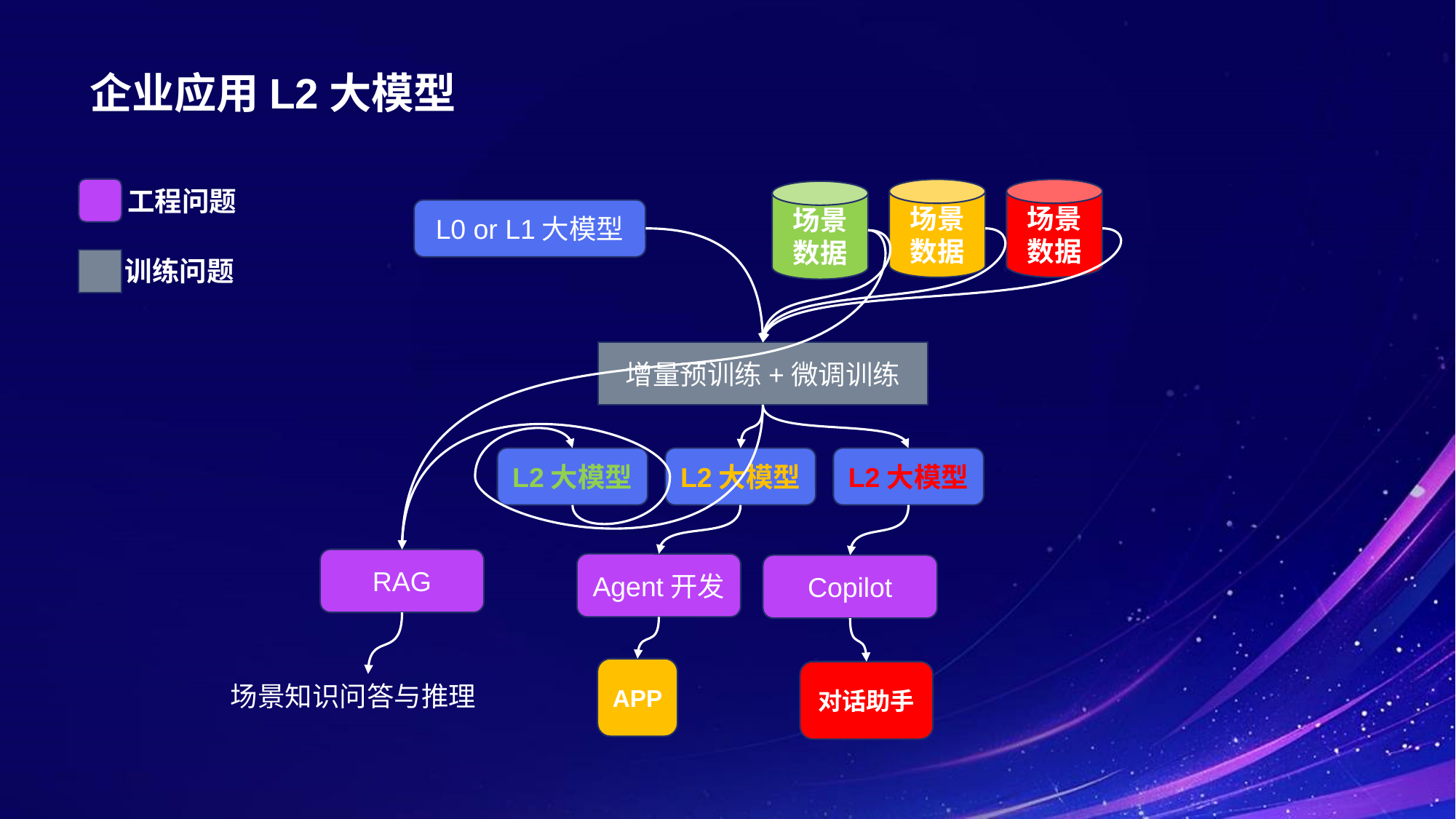

# 企业应用L2大模型

工程问题
训练问题

场景数据
场景数据
场景数据
L0 or L1大模型
增量预训练+微调训练
L2大模型
L2大模型
L2大模型
RAG
Agent开发
Copilot
APP
对话助手
场景知识问答与推理